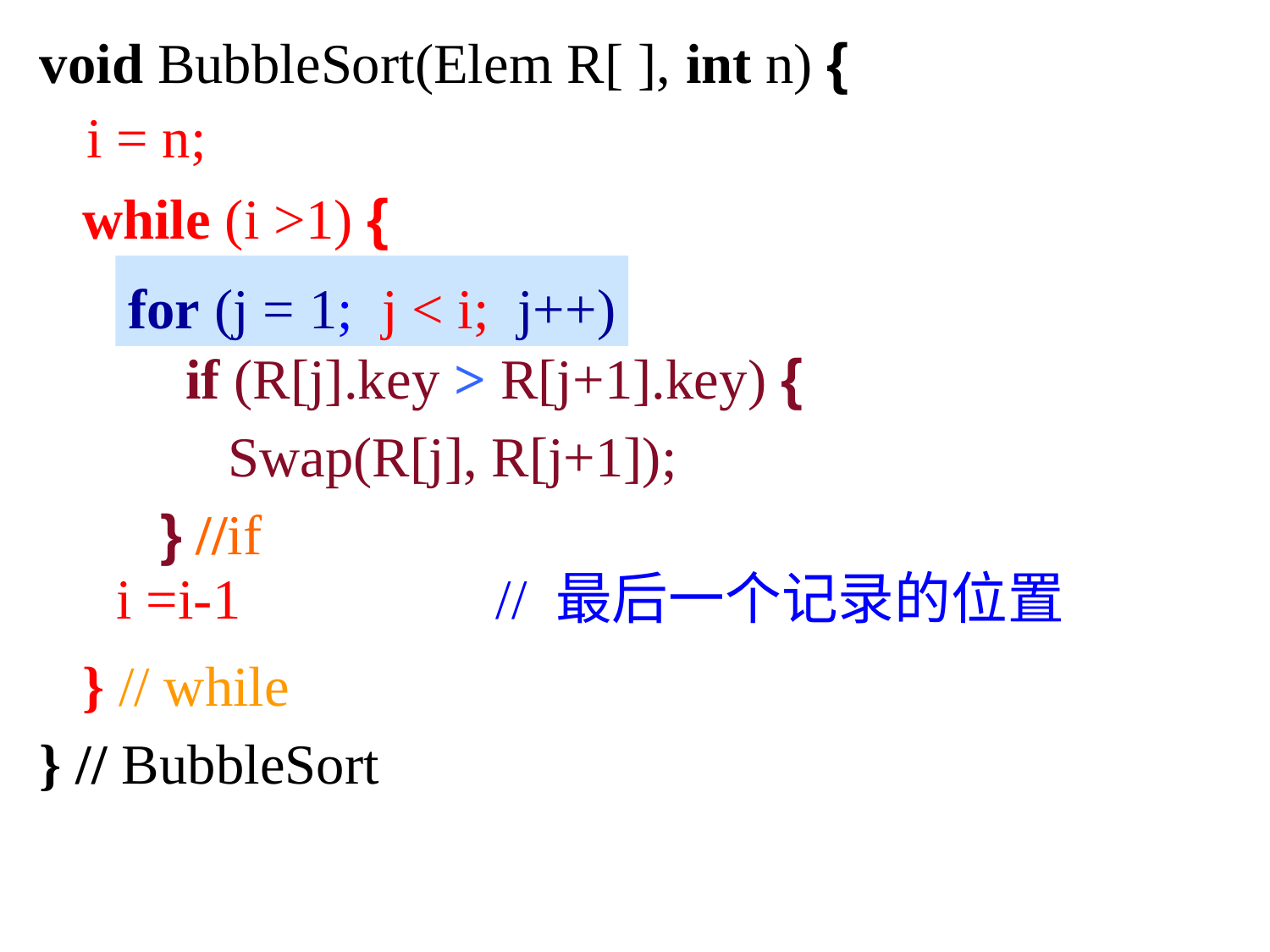

void BubbleSort(Elem R[ ], int n) {

   while (i >1) {

   } // while
} // BubbleSort
i = n;

    if (R[j].key > R[j+1].key) {
       Swap(R[j], R[j+1]);
  } //if
for (j = 1;  j < i;  j++)
i =i-1                  // 最后一个记录的位置